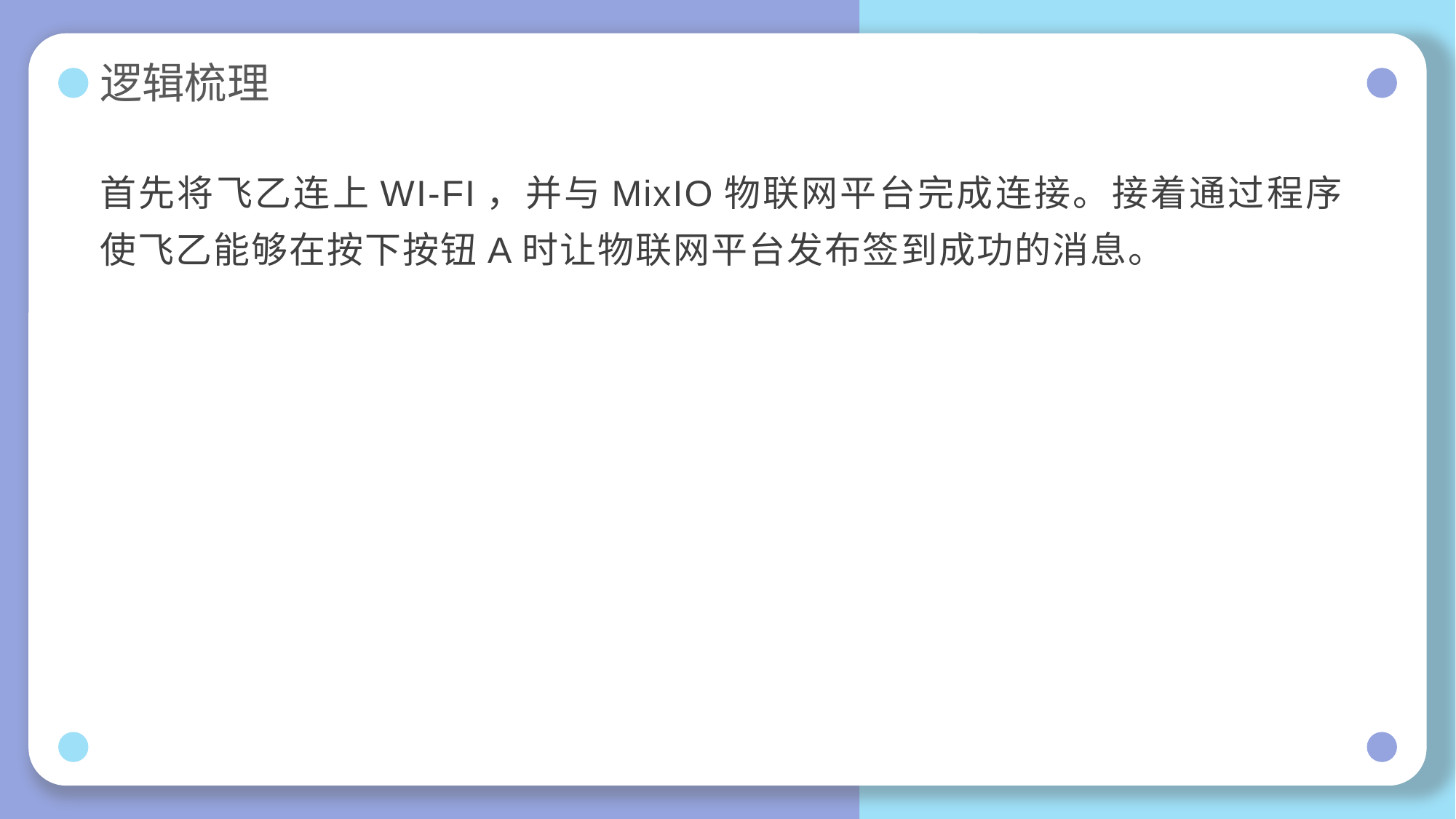

# 逻辑梳理
首先将飞乙连上WI-FI，并与MixIO物联网平台完成连接。接着通过程序使飞乙能够在按下按钮A时让物联网平台发布签到成功的消息。